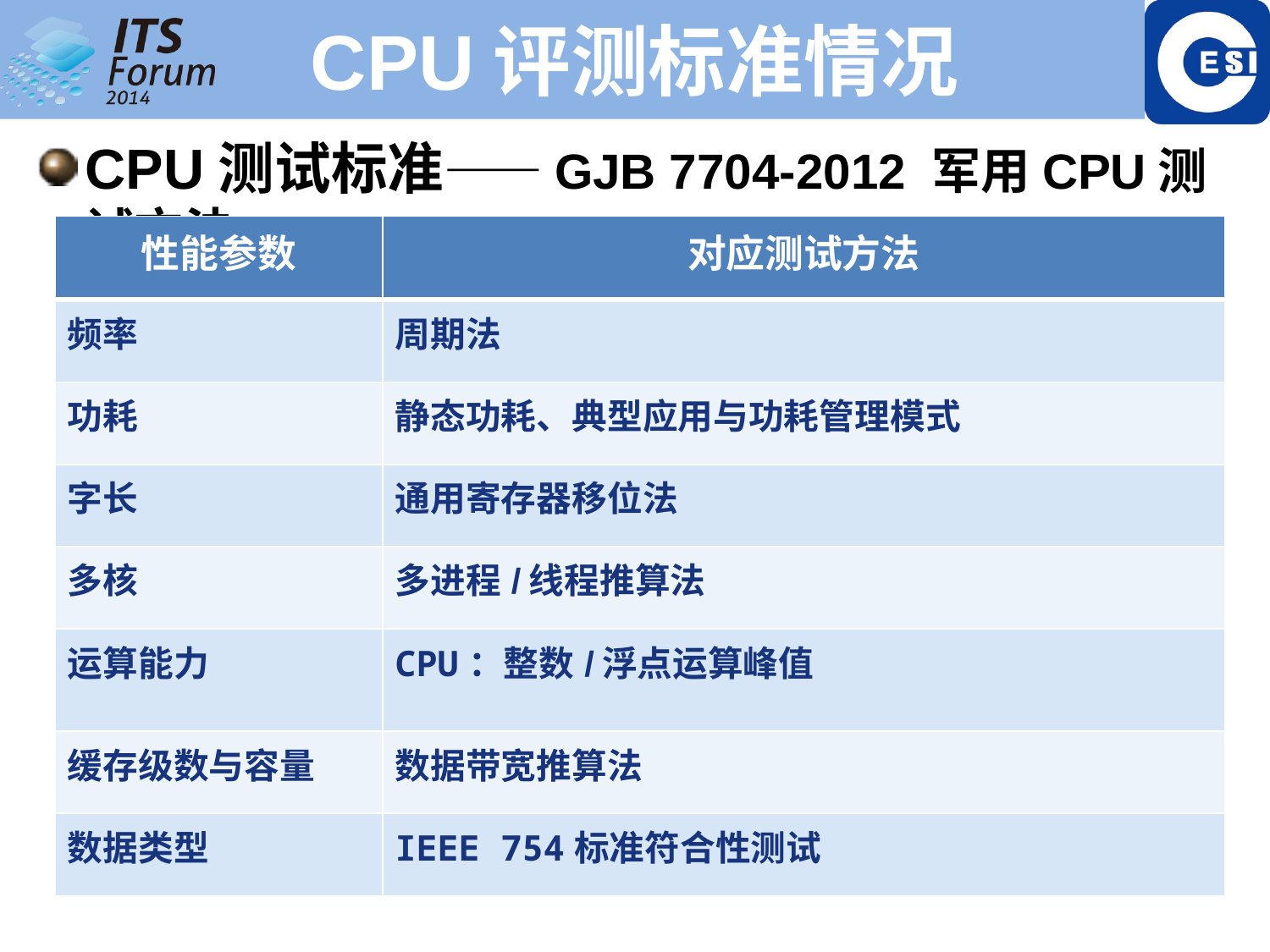

# CPU评测标准情况
CPU测试标准——GJB 7704-2012 军用CPU测试方法

| 性能参数 | 对应测试方法 |
| --- | --- |
| 频率 | 周期法 |
| 功耗 | 静态功耗、典型应用与功耗管理模式 |
| 字长 | 通用寄存器移位法 |
| 多核 | 多进程/线程推算法 |
| 运算能力 | CPU：整数/浮点运算峰值 |
| 缓存级数与容量 | 数据带宽推算法 |
| 数据类型 | IEEE 754标准符合性测试 |